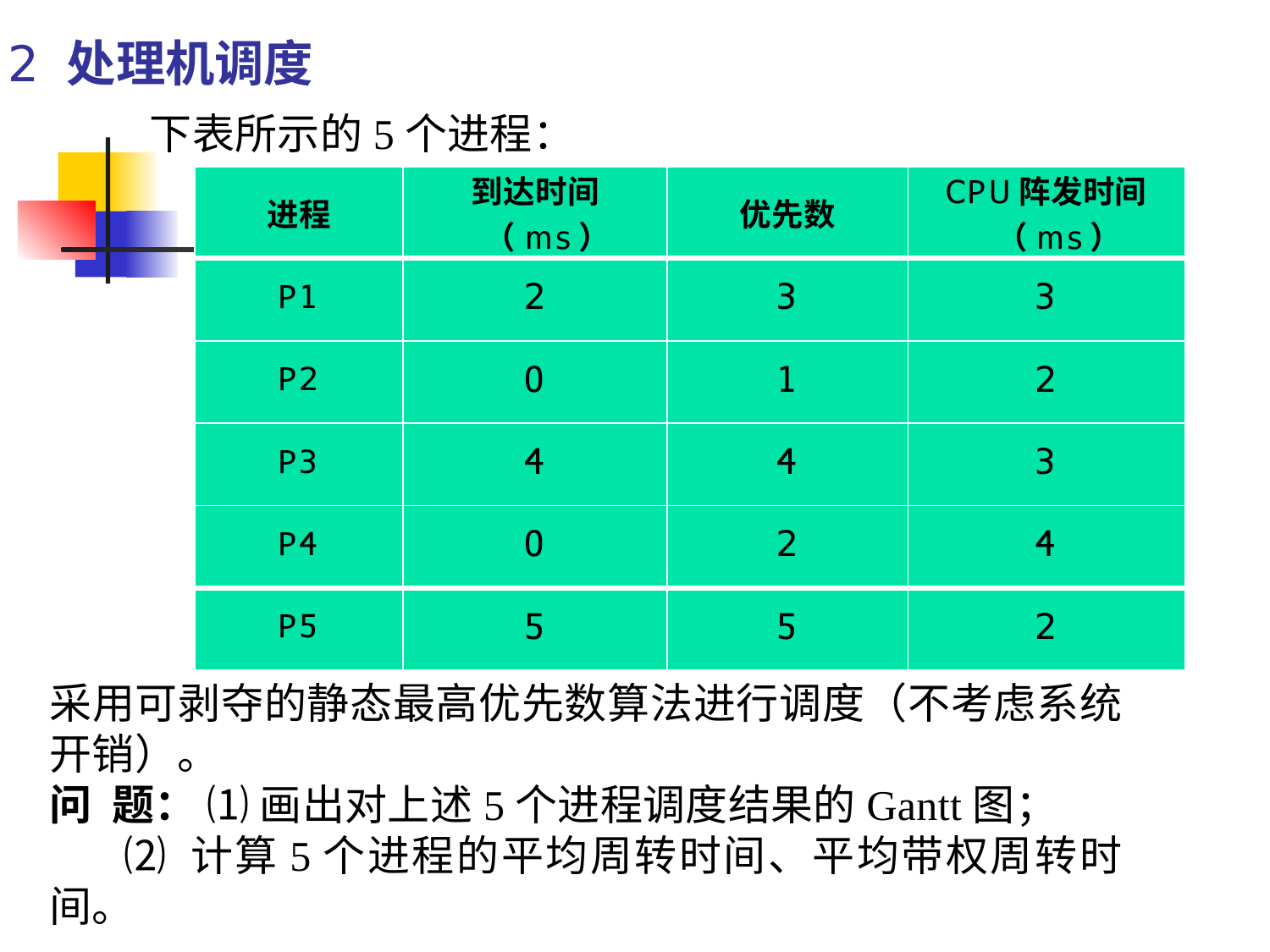

2 处理机调度
下表所示的5个进程：
| 进程 | 到达时间（ms） | 优先数 | CPU阵发时间（ms） |
| --- | --- | --- | --- |
| P1 | 2 | 3 | 3 |
| P2 | 0 | 1 | 2 |
| P3 | 4 | 4 | 3 |
| P4 | 0 | 2 | 4 |
| P5 | 5 | 5 | 2 |
采用可剥夺的静态最高优先数算法进行调度（不考虑系统开销）。
问  题： ⑴ 画出对上述5个进程调度结果的Gantt图；
⑵ 计算5个进程的平均周转时间、平均带权周转时间。